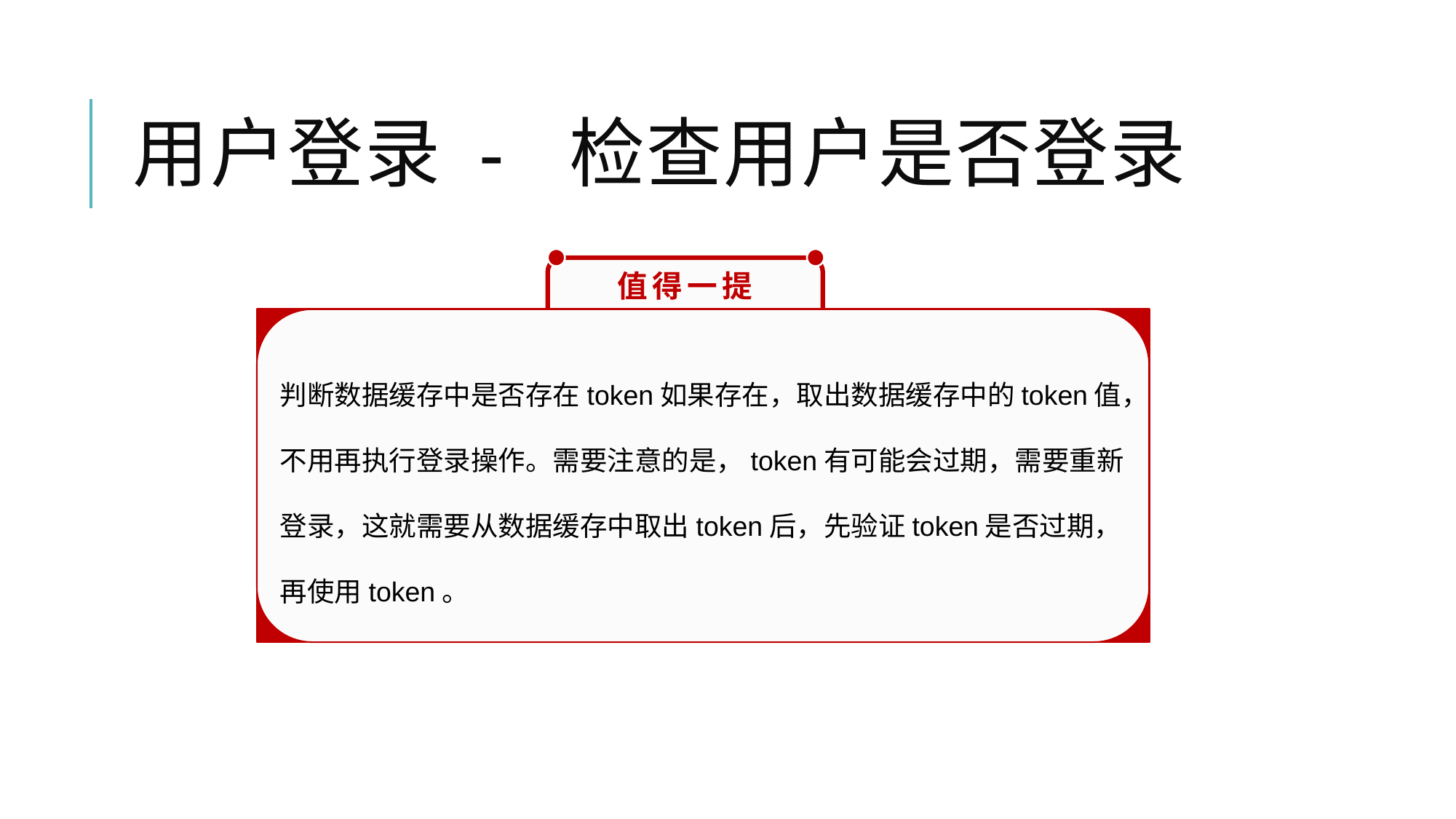

# 用户登录 -  检查用户是否登录

值得一提

判断数据缓存中是否存在token如果存在，取出数据缓存中的token值，不用再执行登录操作。需要注意的是，token有可能会过期，需要重新登录，这就需要从数据缓存中取出token后，先验证token是否过期，再使用token。